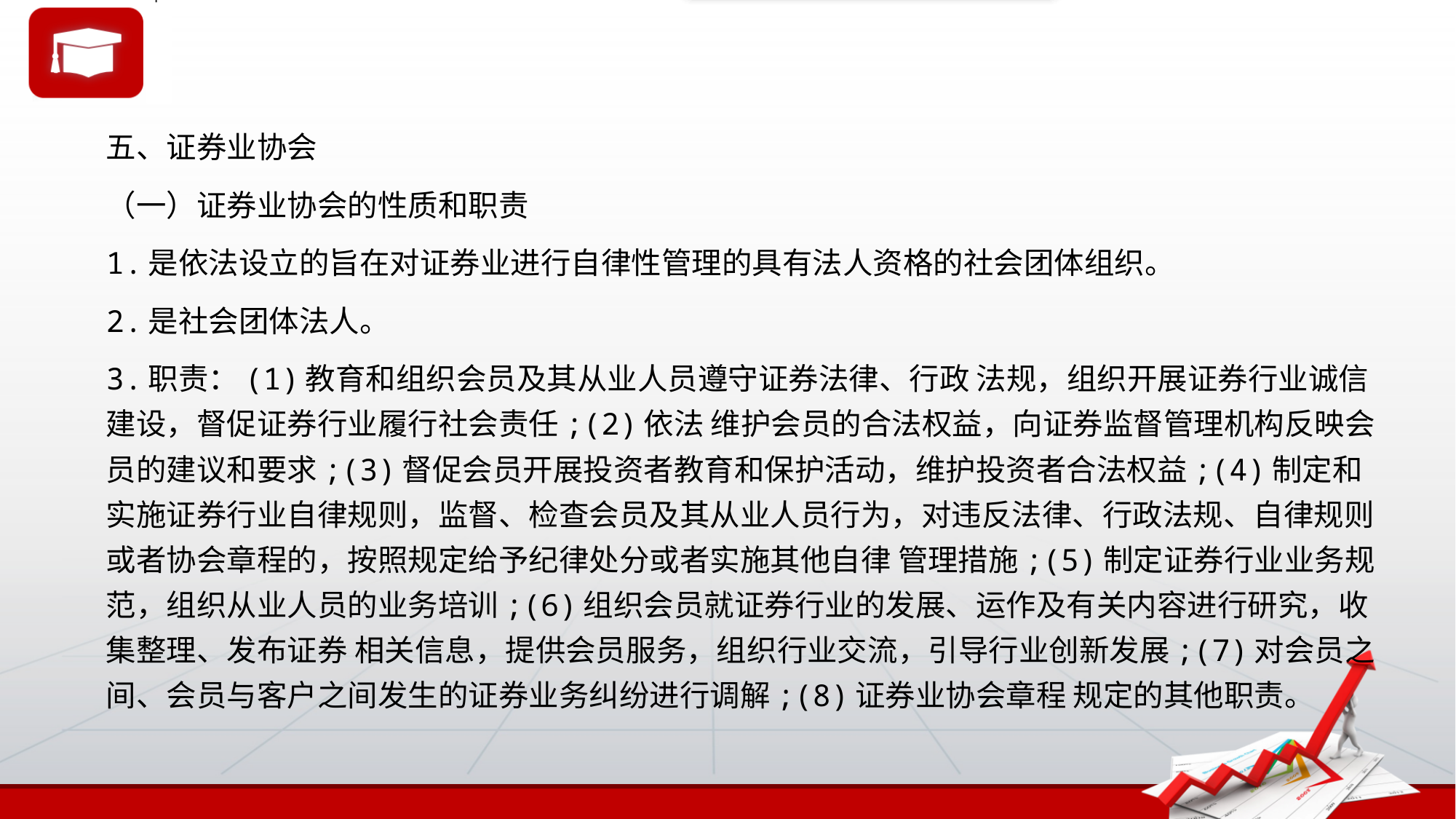

五、证券业协会
（一）证券业协会的性质和职责
1.是依法设立的旨在对证券业进行自律性管理的具有法人资格的社会团体组织。
2.是社会团体法人。
3.职责：(1)教育和组织会员及其从业人员遵守证券法律、行政 法规，组织开展证券行业诚信建设，督促证券行业履行社会责任;(2)依法 维护会员的合法权益，向证券监督管理机构反映会员的建议和要求;(3)督促会员开展投资者教育和保护活动，维护投资者合法权益;(4)制定和实施证券行业自律规则，监督、检查会员及其从业人员行为，对违反法律、行政法规、自律规则或者协会章程的，按照规定给予纪律处分或者实施其他自律 管理措施;(5)制定证券行业业务规范，组织从业人员的业务培训;(6)组织会员就证券行业的发展、运作及有关内容进行研究，收集整理、发布证券 相关信息，提供会员服务，组织行业交流，引导行业创新发展;(7)对会员之间、会员与客户之间发生的证券业务纠纷进行调解;(8)证券业协会章程 规定的其他职责。